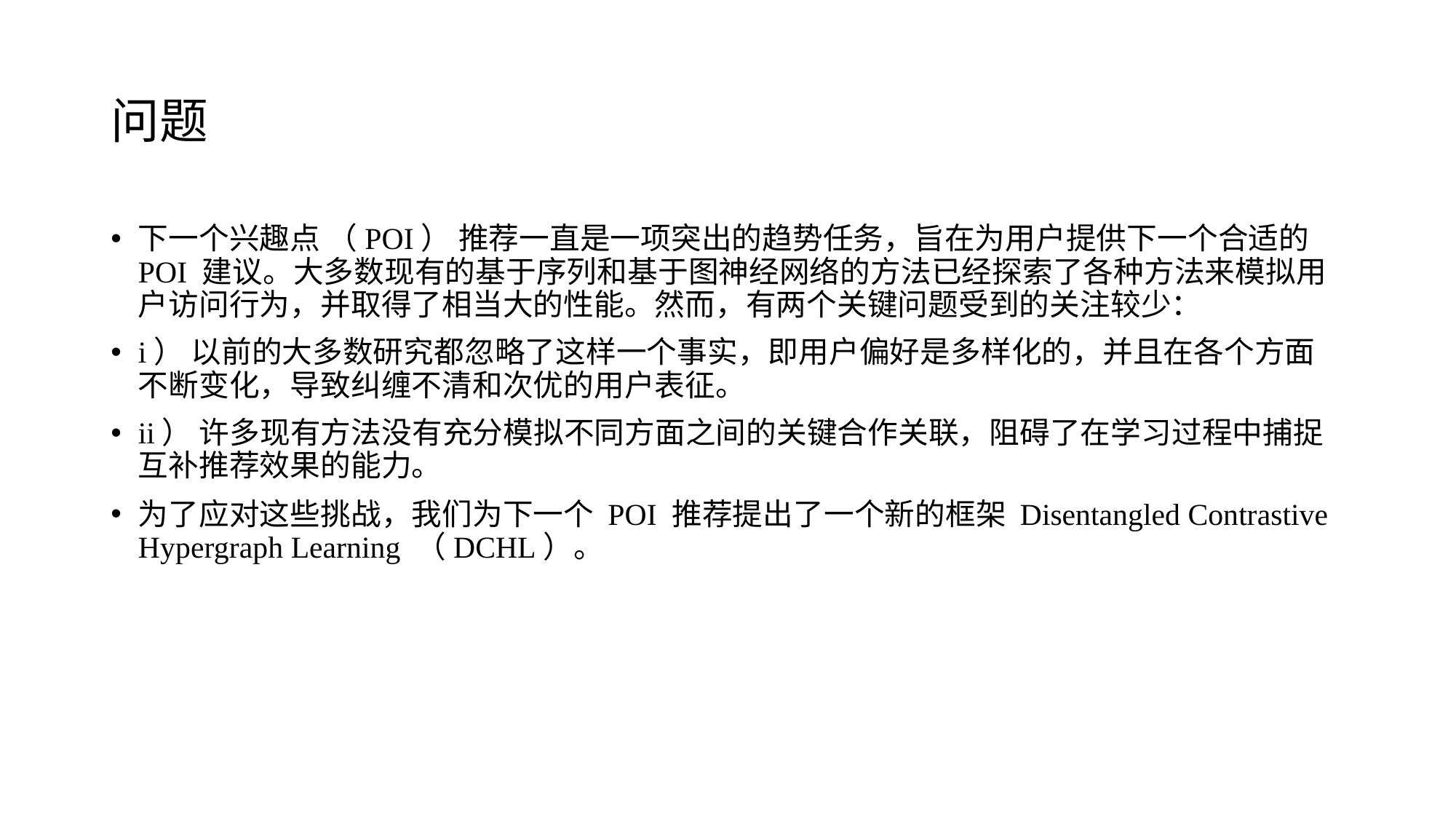

# 问题
下一个兴趣点 （POI） 推荐一直是一项突出的趋势任务，旨在为用户提供下一个合适的 POI 建议。大多数现有的基于序列和基于图神经网络的方法已经探索了各种方法来模拟用户访问行为，并取得了相当大的性能。然而，有两个关键问题受到的关注较少：
i） 以前的大多数研究都忽略了这样一个事实，即用户偏好是多样化的，并且在各个方面不断变化，导致纠缠不清和次优的用户表征。
ii） 许多现有方法没有充分模拟不同方面之间的关键合作关联，阻碍了在学习过程中捕捉互补推荐效果的能力。
为了应对这些挑战，我们为下一个 POI 推荐提出了一个新的框架 Disentangled Contrastive Hypergraph Learning （DCHL）。